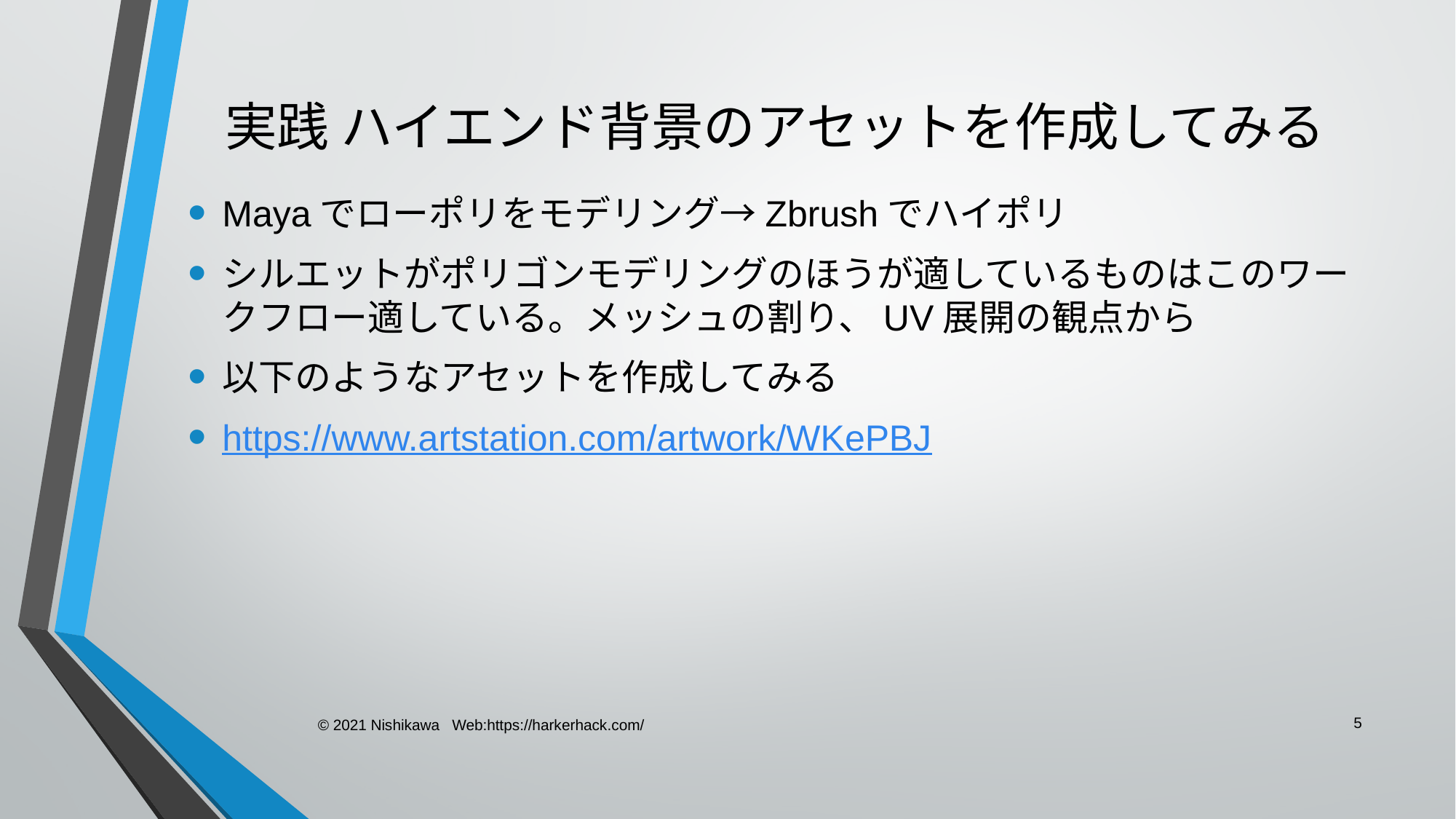

# 実践 ハイエンド背景のアセットを作成してみる
Mayaでローポリをモデリング→Zbrushでハイポリ
シルエットがポリゴンモデリングのほうが適しているものはこのワークフロー適している。メッシュの割り、UV展開の観点から
以下のようなアセットを作成してみる
https://www.artstation.com/artwork/WKePBJ

5
© 2021 Nishikawa   Web:https://harkerhack.com/